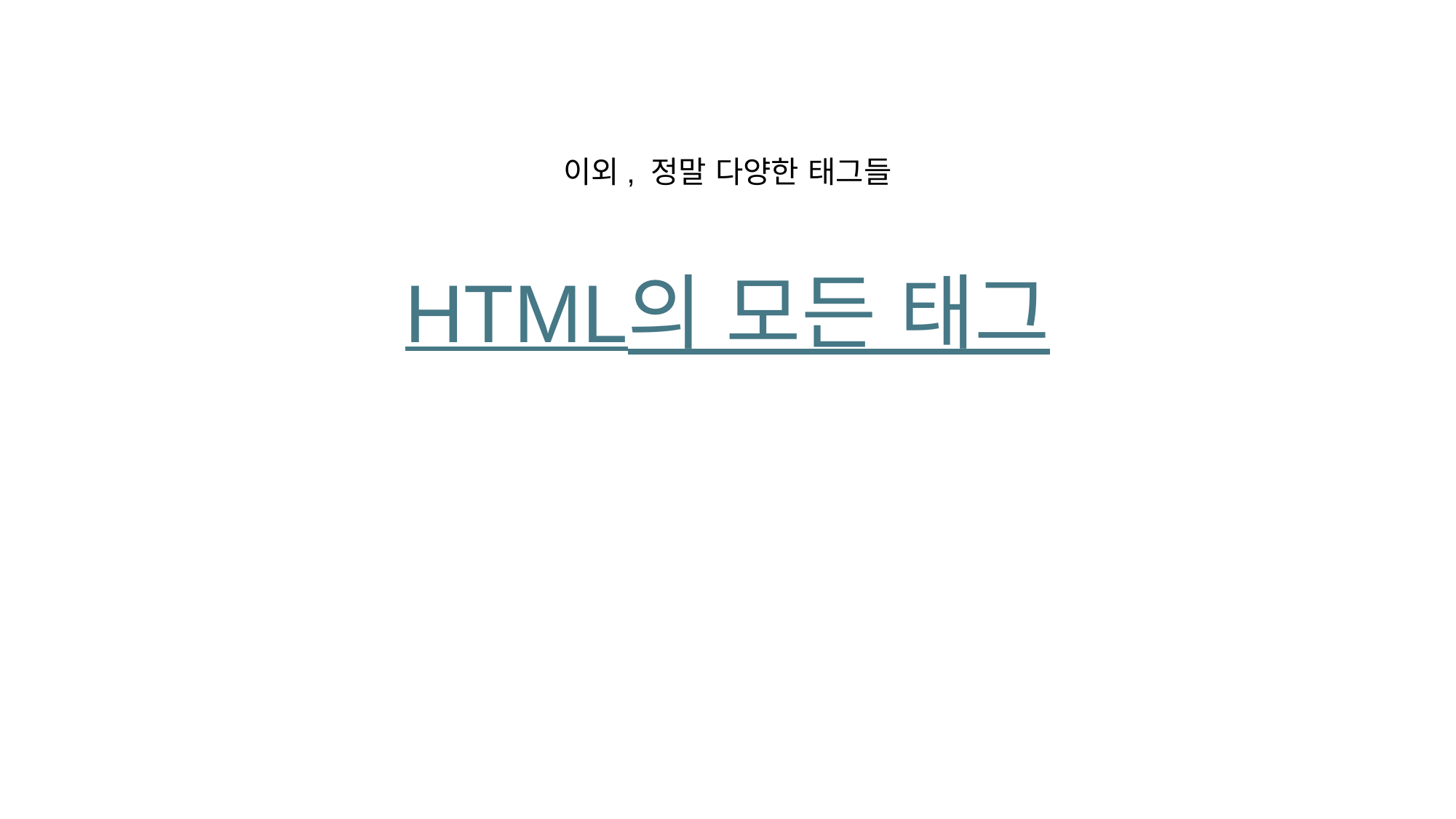

이외, 정말 다양한 태그들
HTML의 모든 태그